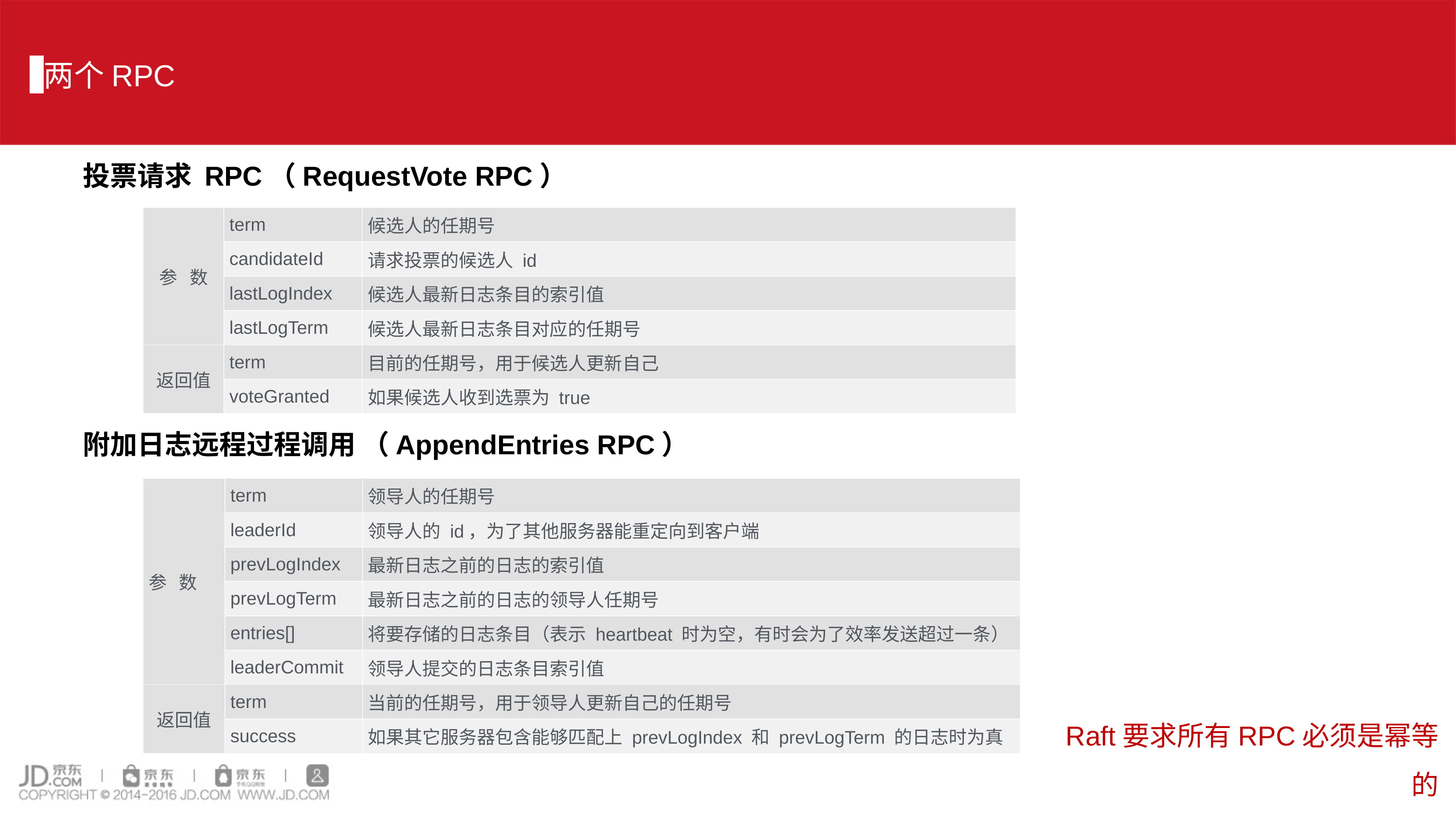

两个RPC

投票请求 RPC（RequestVote RPC）
| 参 数 | term | 候选人的任期号 |
| --- | --- | --- |
|  | candidateId | 请求投票的候选人 id |
|  | lastLogIndex | 候选人最新日志条目的索引值 |
|  | lastLogTerm | 候选人最新日志条目对应的任期号 |
| 返回值 | term | 目前的任期号，用于候选人更新自己 |
|  | voteGranted | 如果候选人收到选票为 true |
附加日志远程过程调用 （AppendEntries RPC）
| 参 数 | term | 领导人的任期号 |
| --- | --- | --- |
|  | leaderId | 领导人的 id，为了其他服务器能重定向到客户端 |
|  | prevLogIndex | 最新日志之前的日志的索引值 |
|  | prevLogTerm | 最新日志之前的日志的领导人任期号 |
|  | entries[] | 将要存储的日志条目（表示 heartbeat 时为空，有时会为了效率发送超过一条） |
|  | leaderCommit | 领导人提交的日志条目索引值 |
| 返回值 | term | 当前的任期号，用于领导人更新自己的任期号 |
|  | success | 如果其它服务器包含能够匹配上 prevLogIndex 和 prevLogTerm 的日志时为真 |
Raft要求所有RPC必须是幂等的